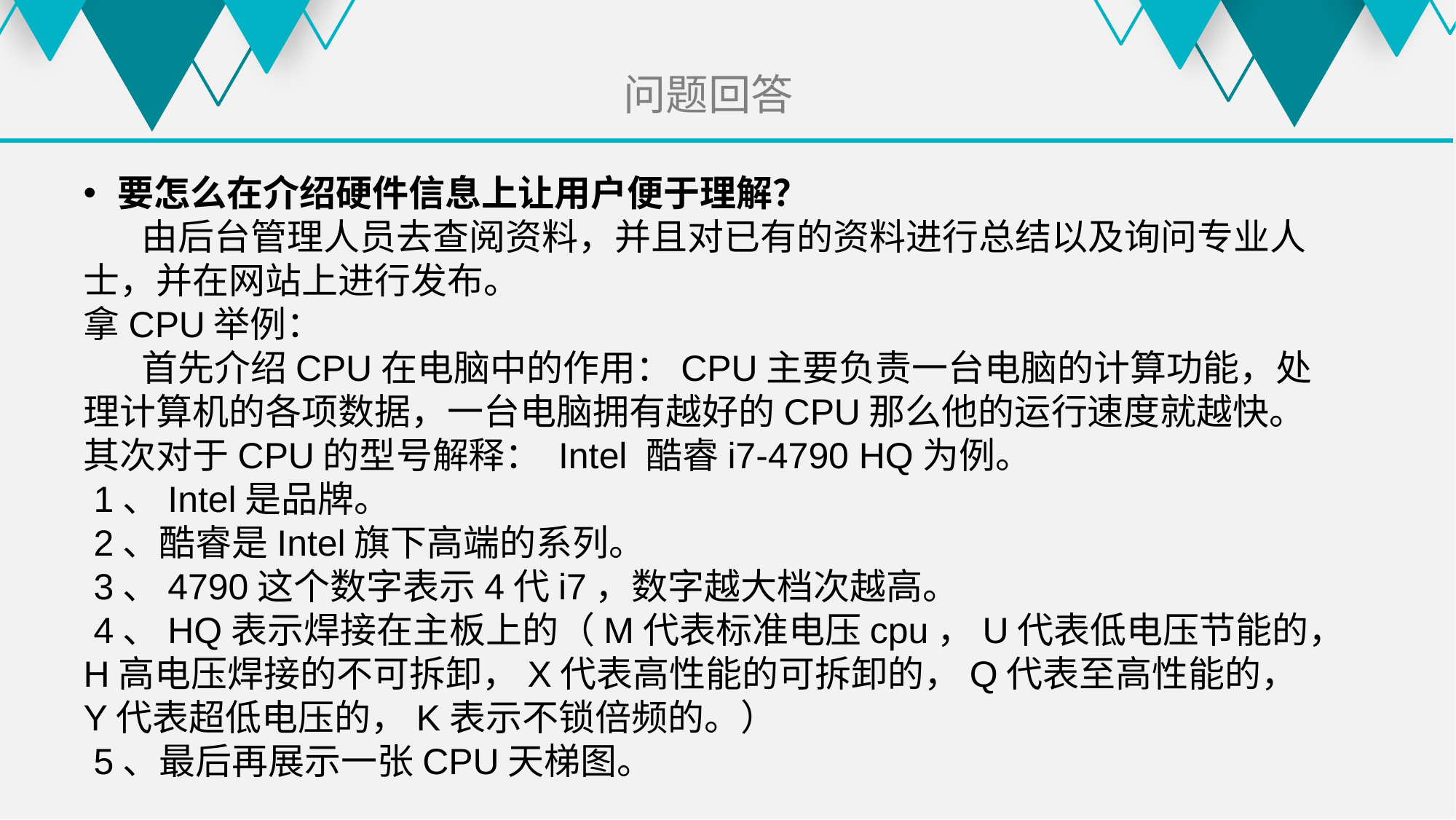

问题回答
要怎么在介绍硬件信息上让用户便于理解？
      由后台管理人员去查阅资料，并且对已有的资料进行总结以及询问专业人士，并在网站上进行发布。
拿CPU举例：
      首先介绍CPU在电脑中的作用：CPU主要负责一台电脑的计算功能，处理计算机的各项数据，一台电脑拥有越好的CPU那么他的运行速度就越快。
其次对于CPU的型号解释： Intel 酷睿i7-4790 HQ为例。
 1、Intel是品牌。
 2、酷睿是Intel旗下高端的系列。
 3、4790这个数字表示4代i7，数字越大档次越高。
 4、HQ表示焊接在主板上的（M代表标准电压cpu，U代表低电压节能的，H高电压焊接的不可拆卸，X代表高性能的可拆卸的，Q代表至高性能的，Y代表超低电压的，K表示不锁倍频的。）
 5、最后再展示一张CPU天梯图。